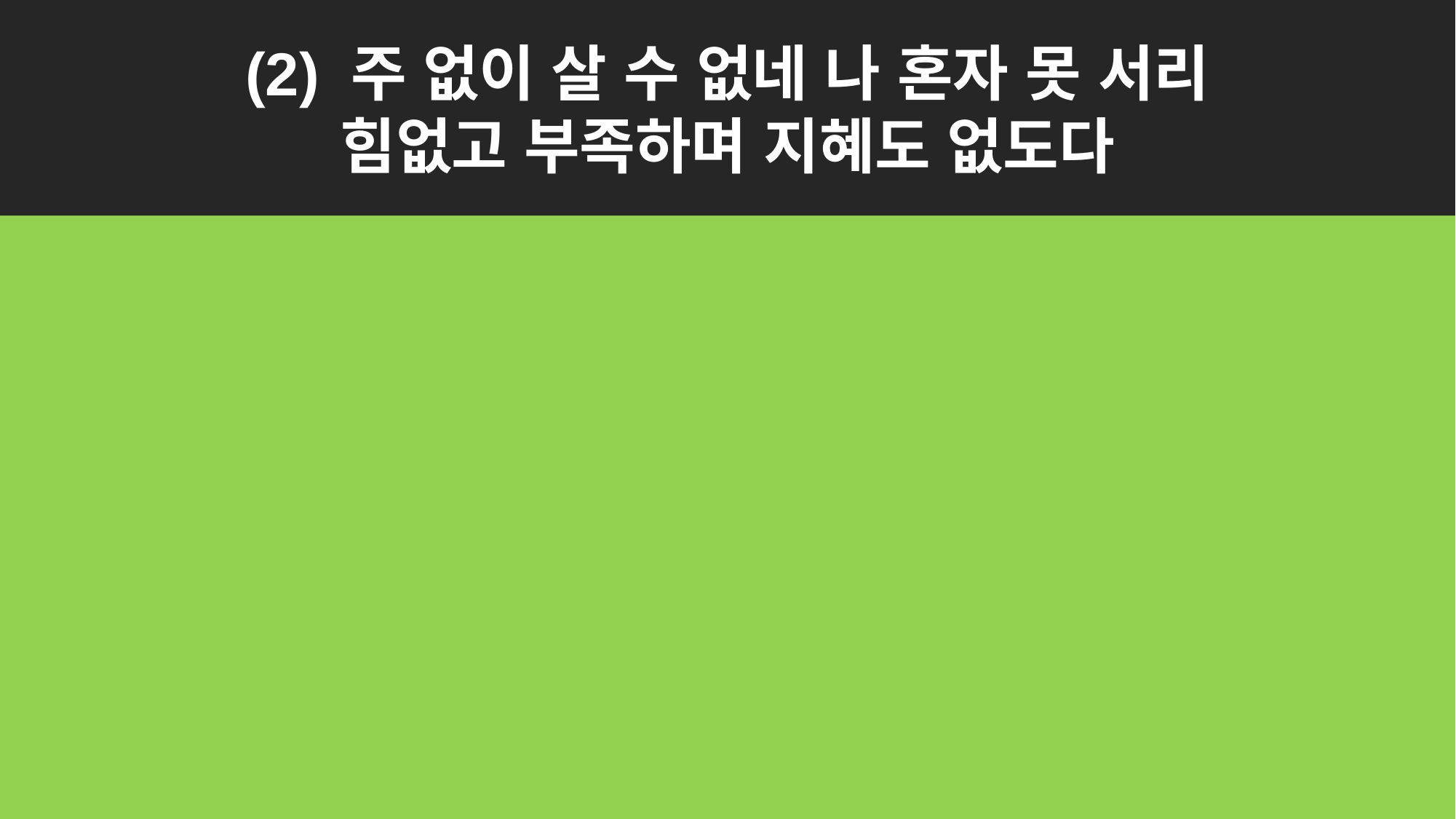

(2) 주 없이 살 수 없네 나 혼자 못 서리
힘없고 부족하며 지혜도 없도다